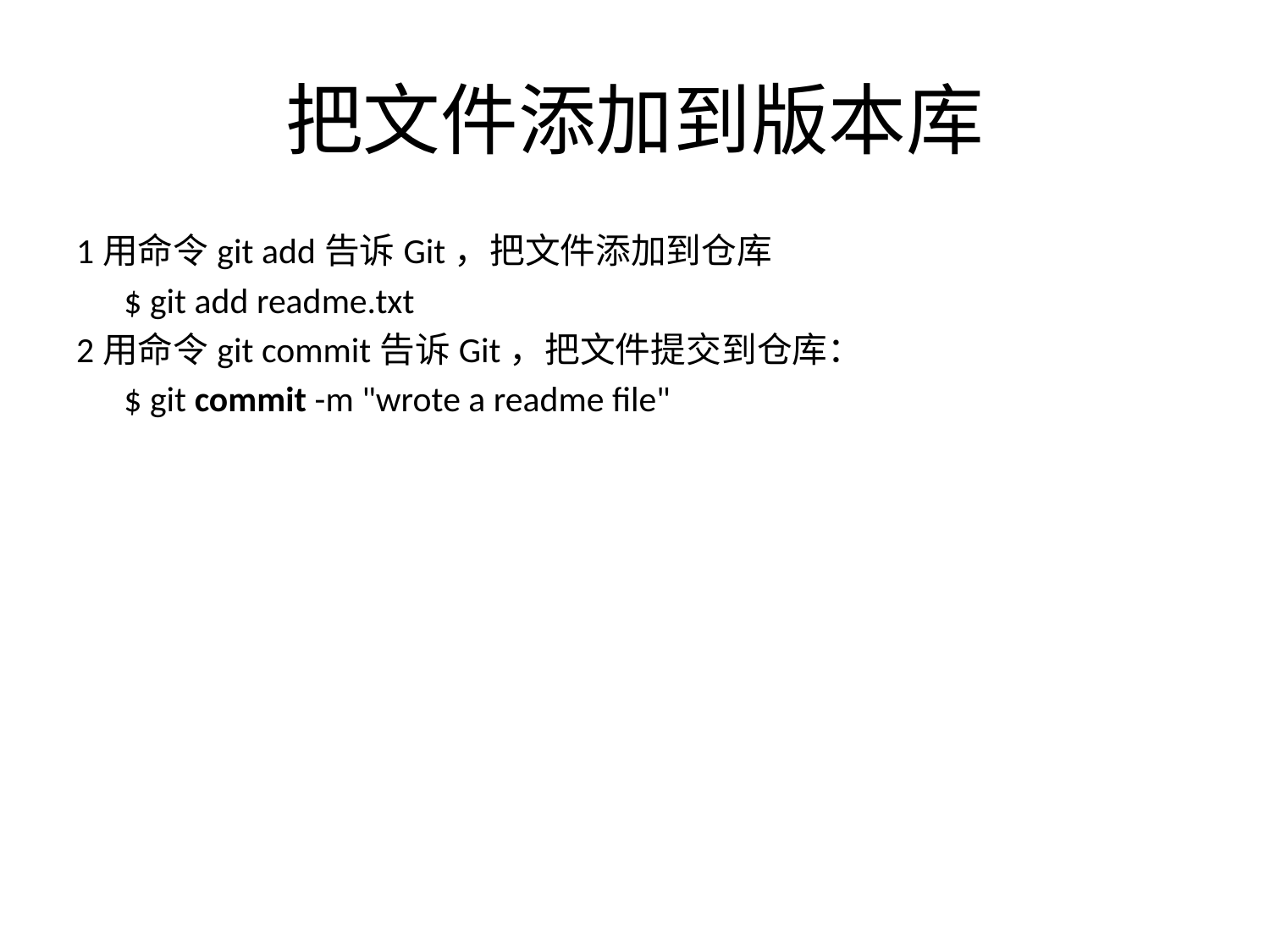

# 把文件添加到版本库
1用命令git add告诉Git，把文件添加到仓库
	$ git add readme.txt
2用命令git commit告诉Git，把文件提交到仓库：
	$ git commit -m "wrote a readme file"